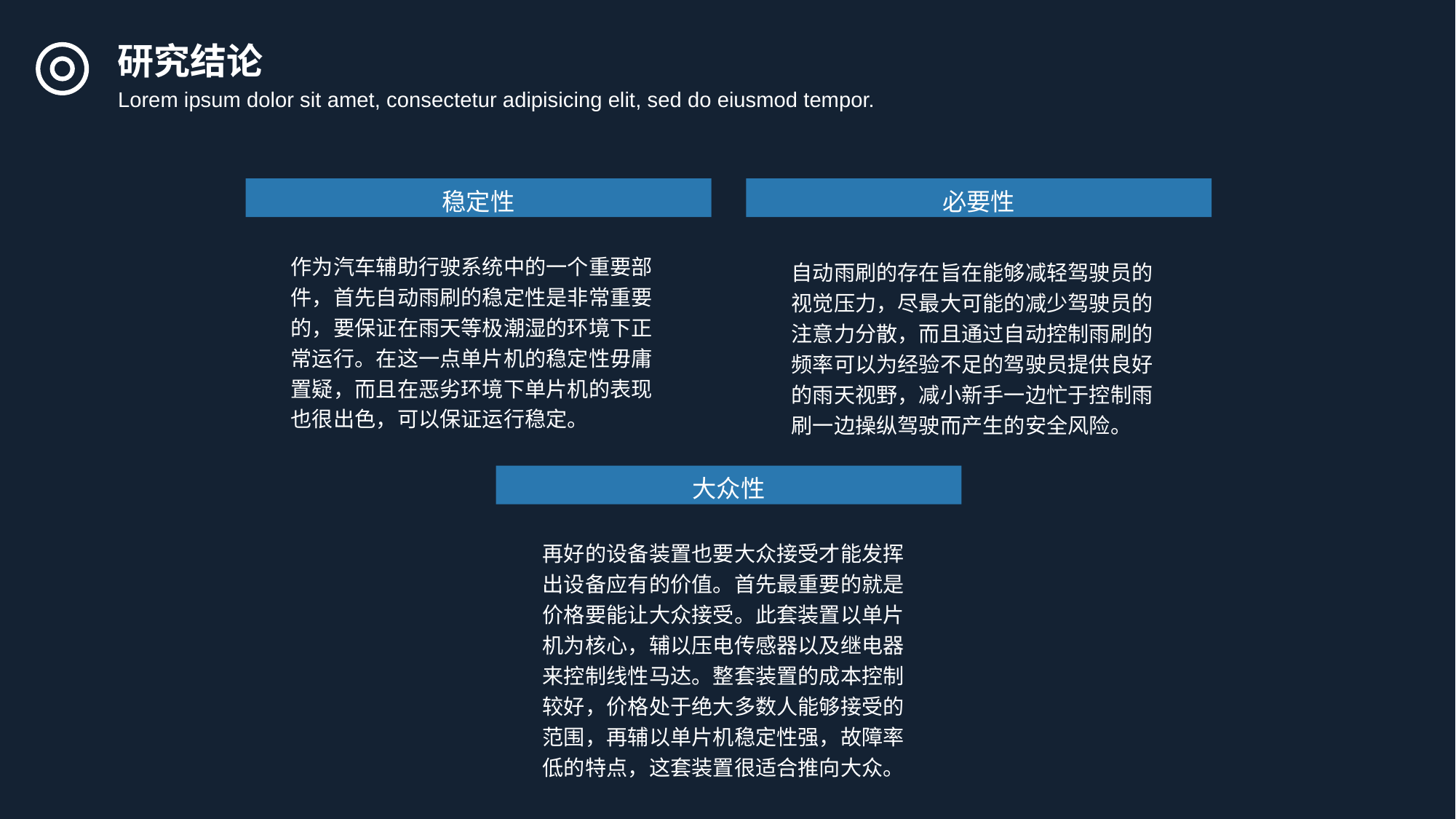

研究结论

Lorem ipsum dolor sit amet, consectetur adipisicing elit, sed do eiusmod tempor.
稳定性
必要性
作为汽车辅助行驶系统中的一个重要部件，首先自动雨刷的稳定性是非常重要的，要保证在雨天等极潮湿的环境下正常运行。在这一点单片机的稳定性毋庸置疑，而且在恶劣环境下单片机的表现也很出色，可以保证运行稳定。
自动雨刷的存在旨在能够减轻驾驶员的视觉压力，尽最大可能的减少驾驶员的注意力分散，而且通过自动控制雨刷的频率可以为经验不足的驾驶员提供良好的雨天视野，减小新手一边忙于控制雨刷一边操纵驾驶而产生的安全风险。
大众性
再好的设备装置也要大众接受才能发挥出设备应有的价值。首先最重要的就是价格要能让大众接受。此套装置以单片机为核心，辅以压电传感器以及继电器来控制线性马达。整套装置的成本控制较好，价格处于绝大多数人能够接受的范围，再辅以单片机稳定性强，故障率低的特点，这套装置很适合推向大众。